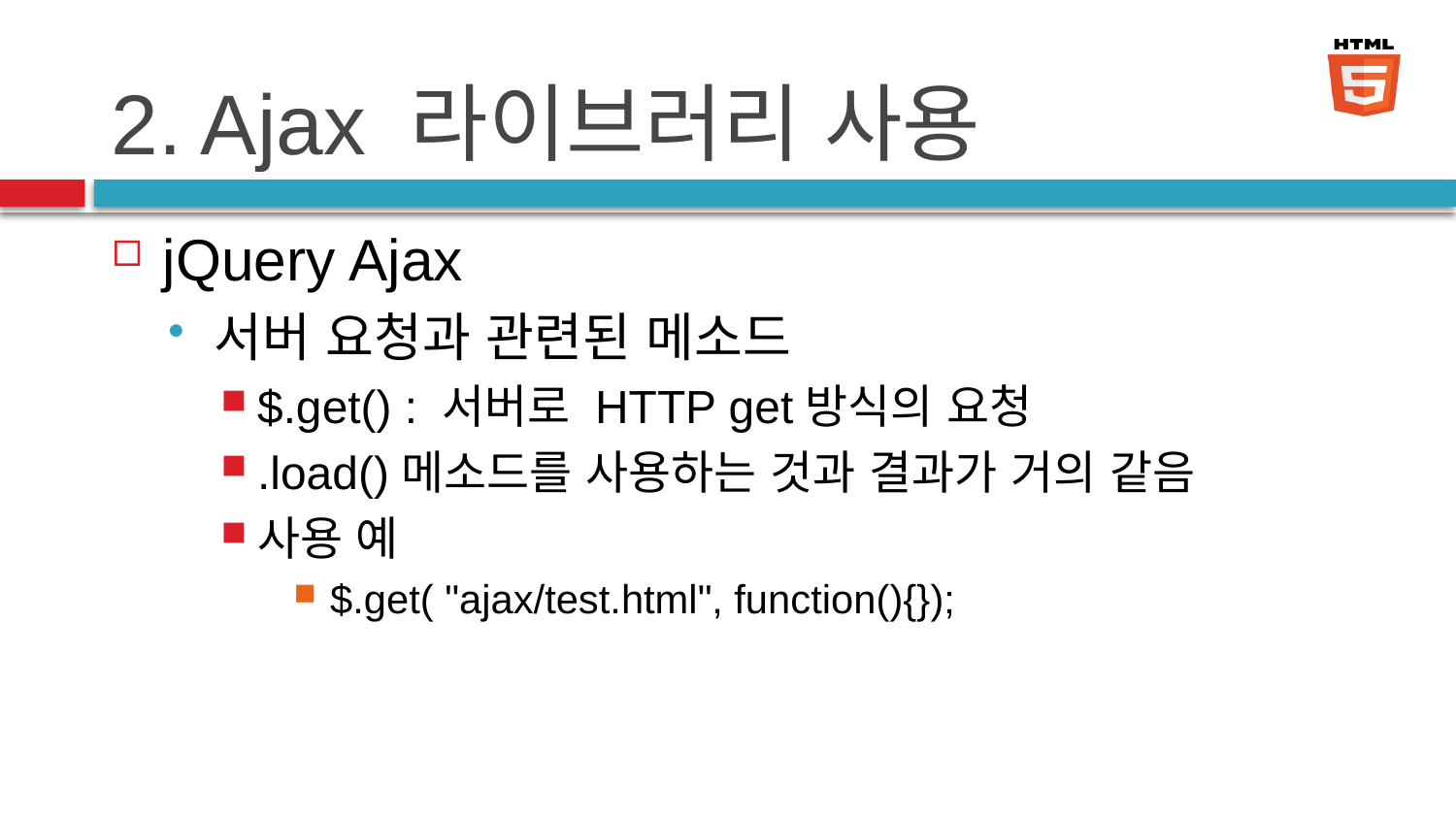

# 2. Ajax 라이브러리 사용
jQuery Ajax
서버 요청과 관련된 메소드
$.get() : 서버로 HTTP get방식의 요청
.load()메소드를 사용하는 것과 결과가 거의 같음
사용 예
$.get( "ajax/test.html", function(){});